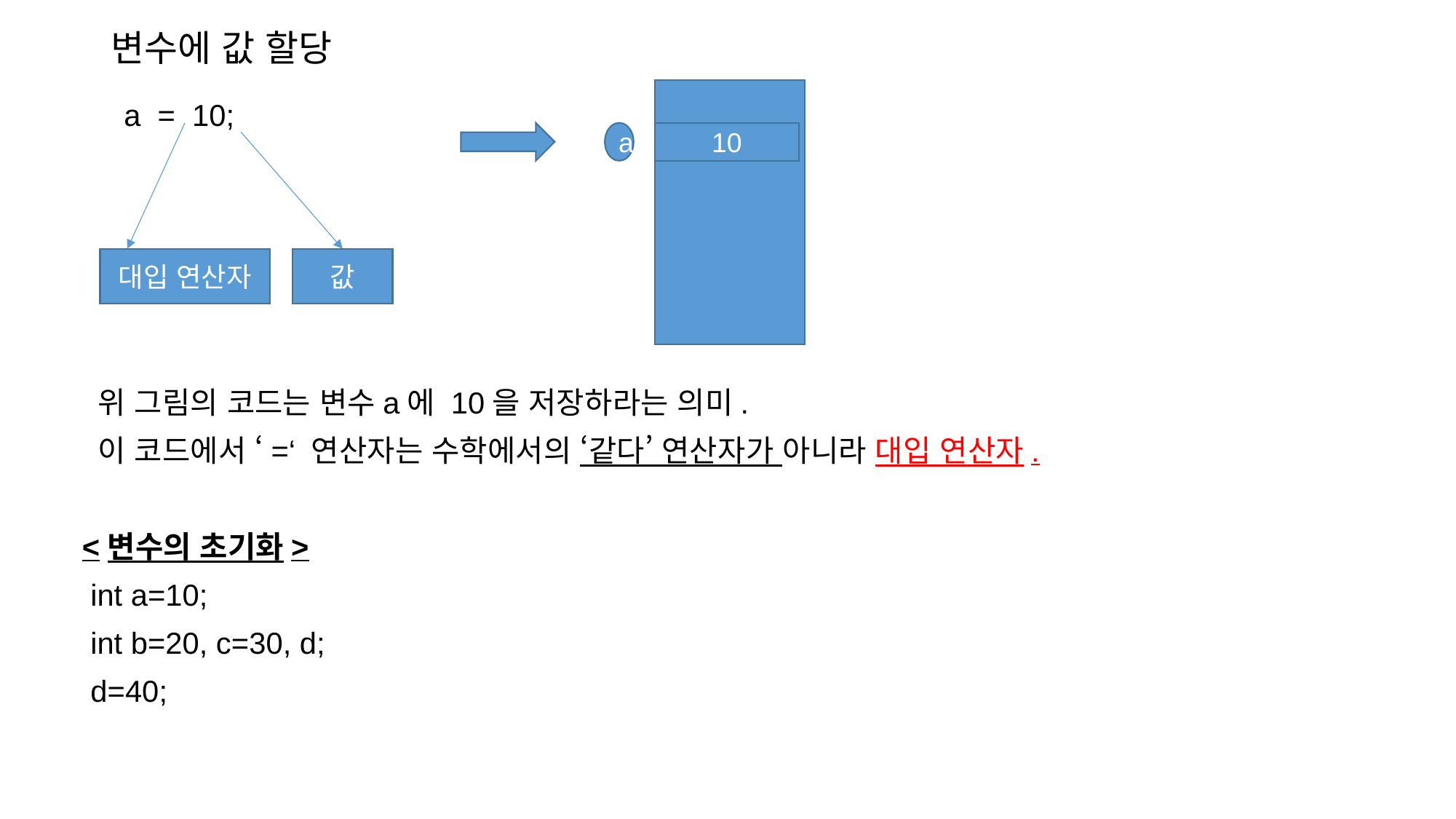

# 변수에 값 할당

     a  =  10;

 위 그림의 코드는 변수a에 10을 저장하라는 의미.
 이 코드에서 ‘=‘ 연산자는 수학에서의 ‘같다’ 연산자가 아니라 대입 연산자.

<변수의 초기화>
 int a=10;
 int b=20, c=30, d;
 d=40;

a
10
대입 연산자
값